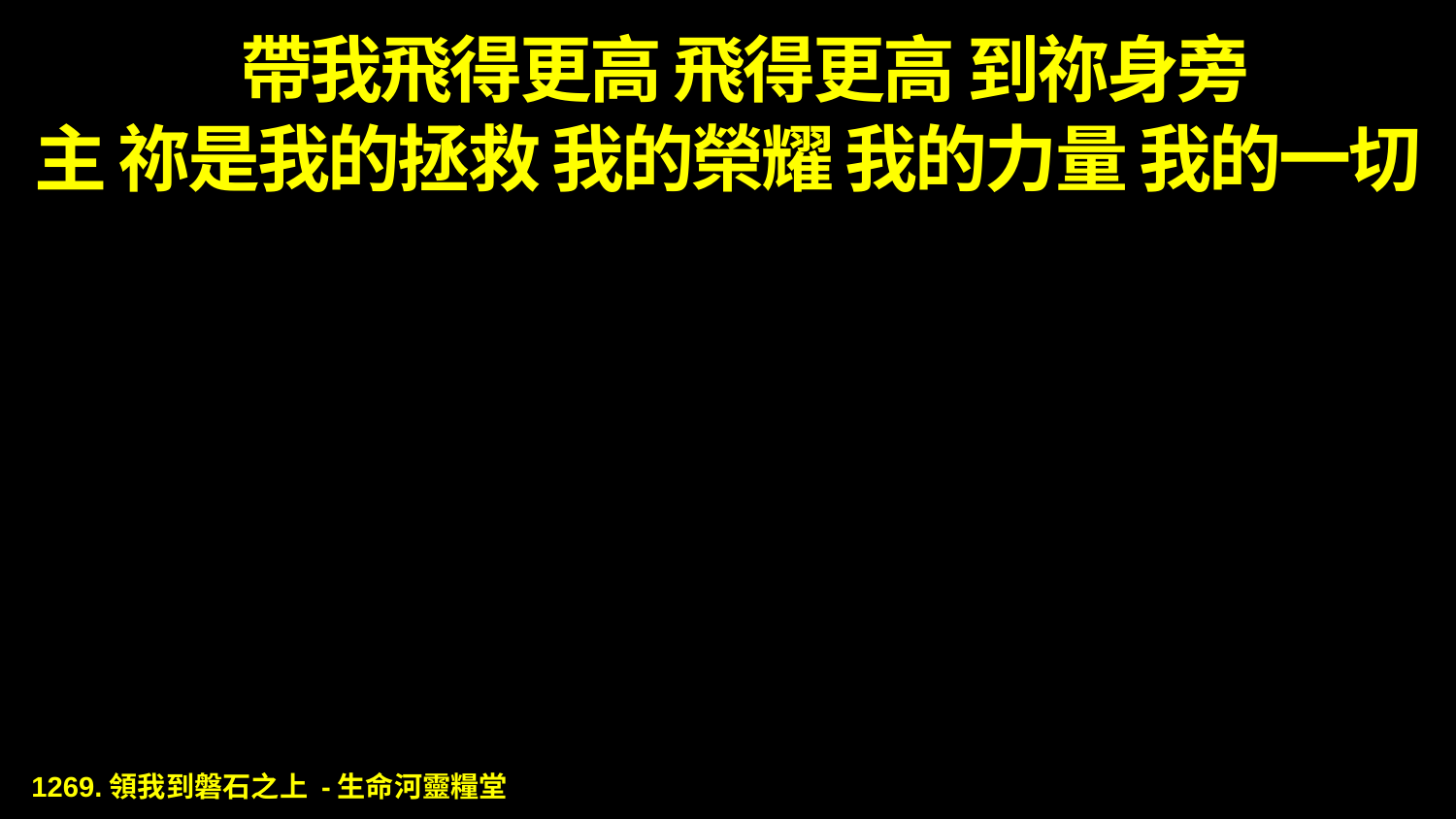

# 帶我飛得更高 飛得更高 到祢身旁 主 祢是我的拯救 我的榮耀 我的力量 我的一切
1269.領我到磐石之上 -生命河靈糧堂